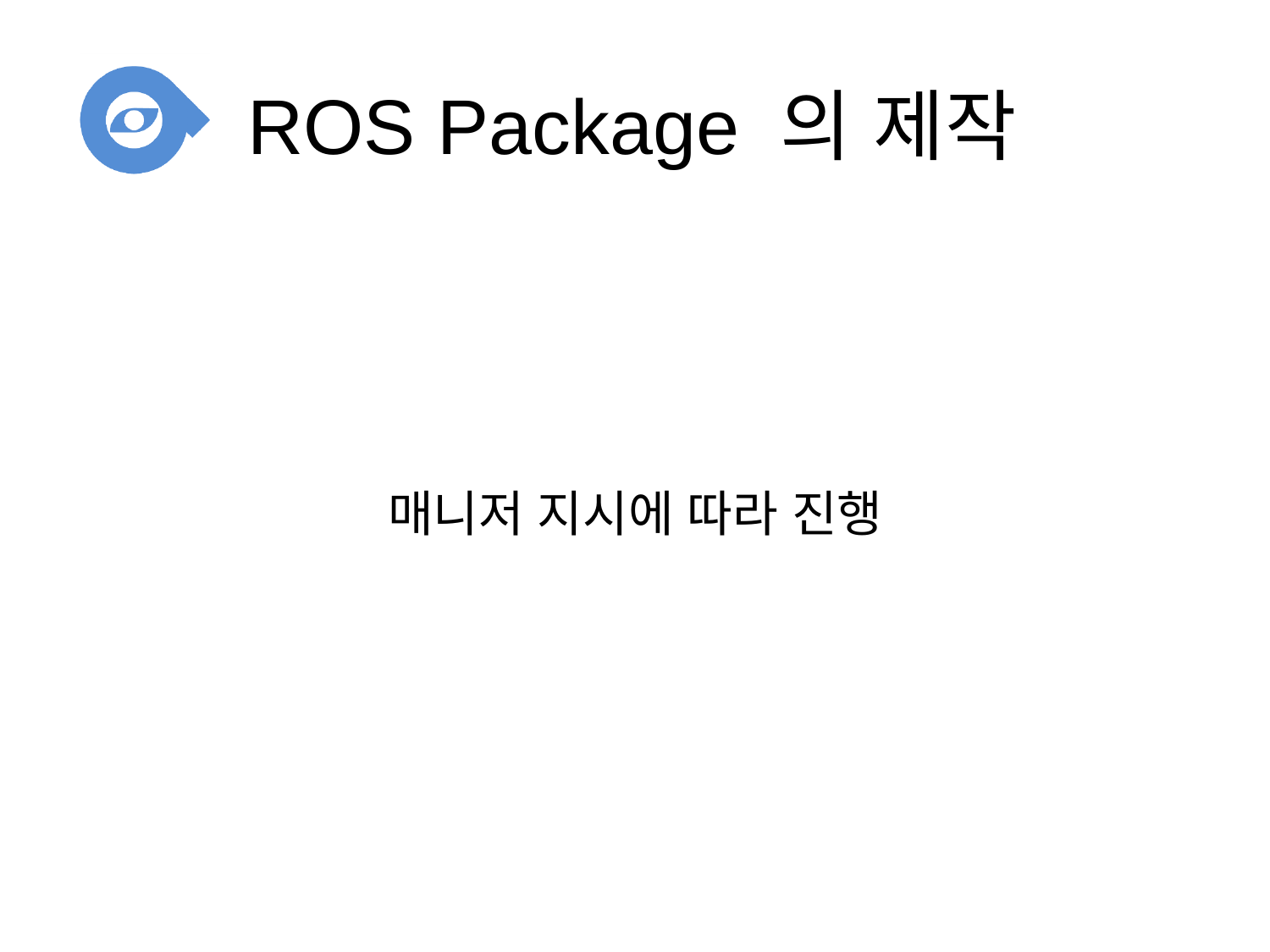

# ROS Package 의 제작
매니저 지시에 따라 진행